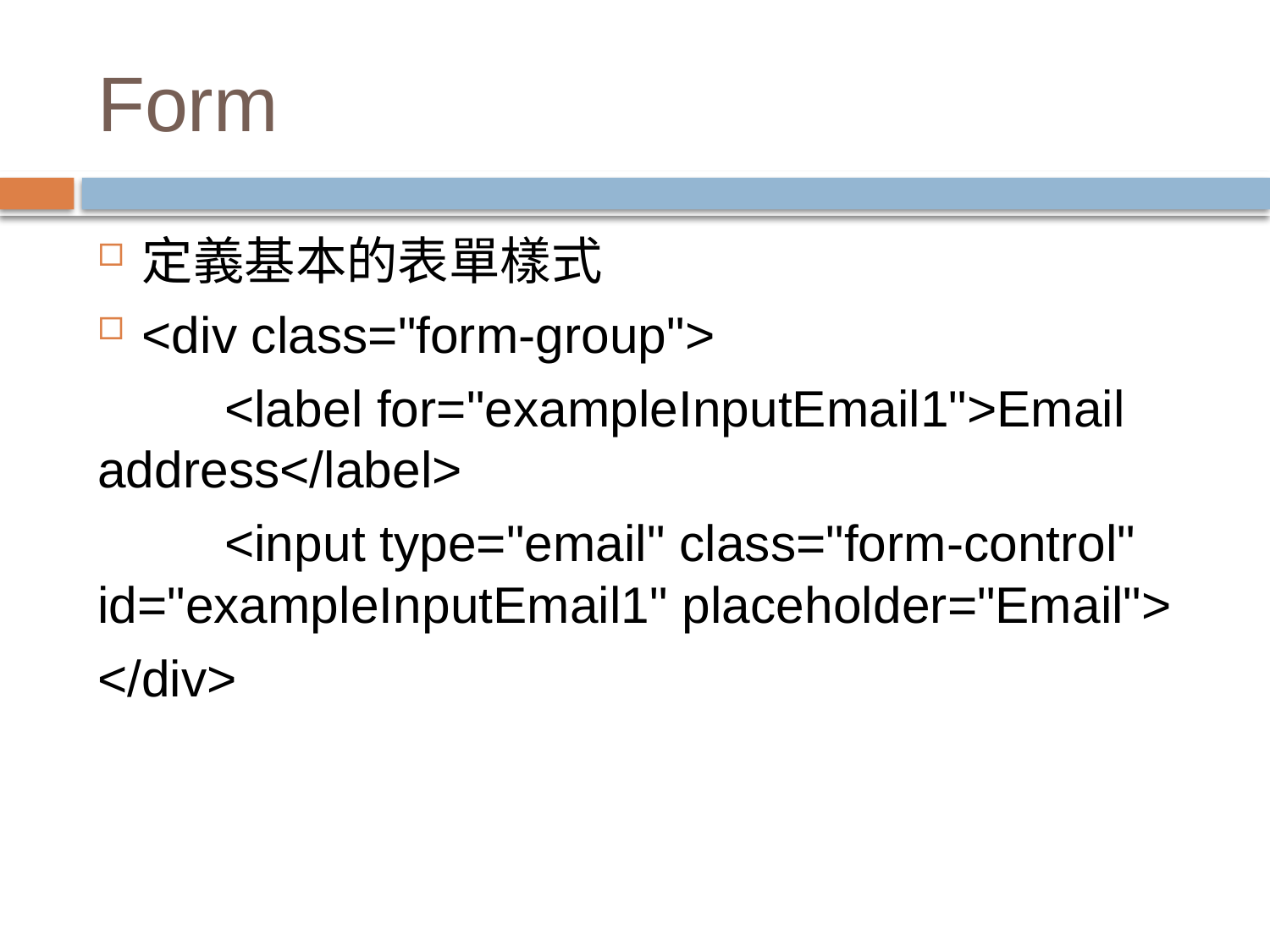

# Form
定義基本的表單樣式
<div class="form-group">
	<label for="exampleInputEmail1">Email address</label>
	<input type="email" class="form-control" id="exampleInputEmail1" placeholder="Email">
</div>